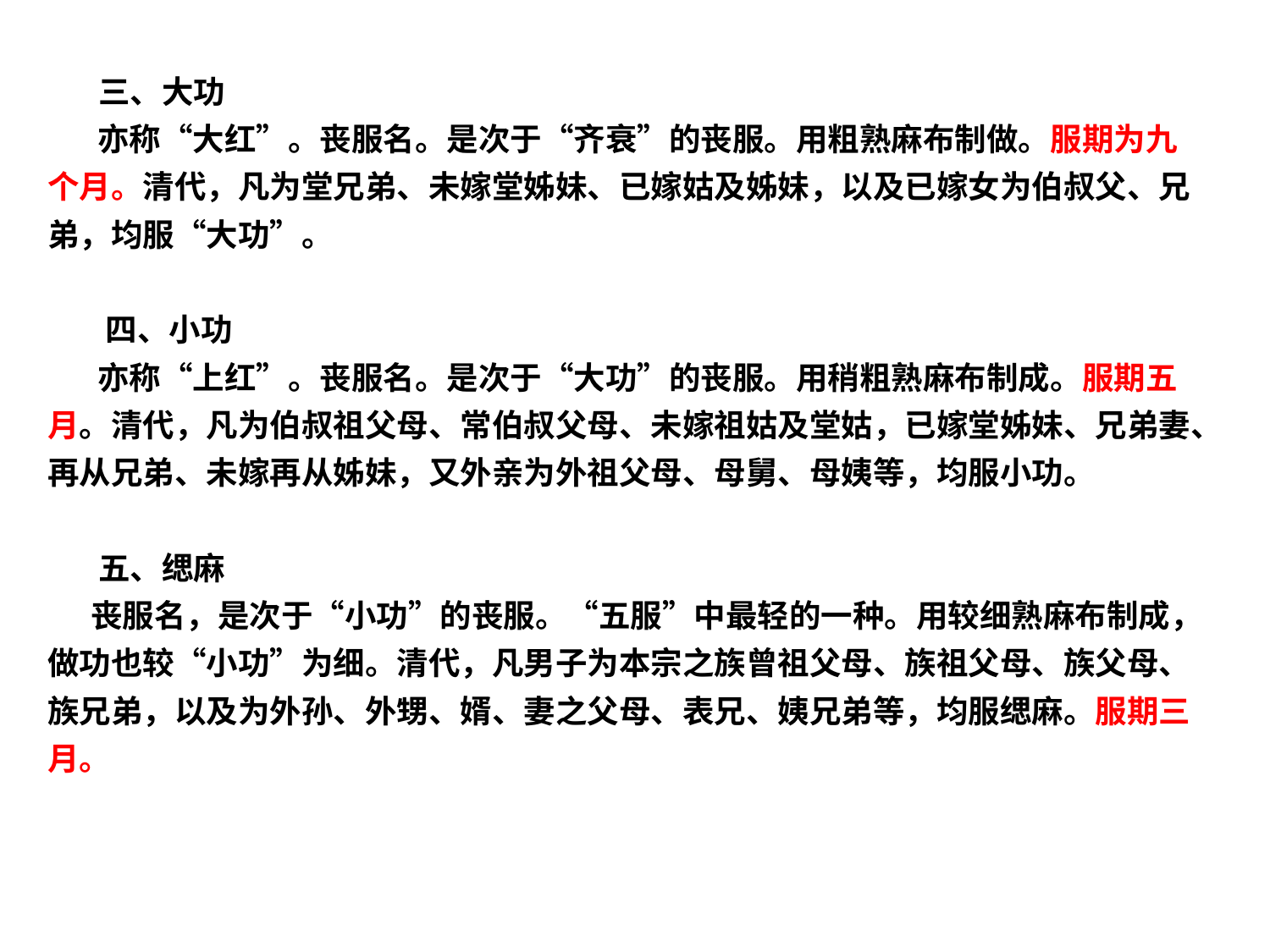

三、大功
       亦称“大红”。丧服名。是次于“齐衰”的丧服。用粗熟麻布制做。服期为九个月。清代，凡为堂兄弟、未嫁堂姊妹、已嫁姑及姊妹，以及已嫁女为伯叔父、兄弟，均服“大功”。

       四、小功
       亦称“上红”。丧服名。是次于“大功”的丧服。用稍粗熟麻布制成。服期五月。清代，凡为伯叔祖父母、常伯叔父母、未嫁祖姑及堂姑，已嫁堂姊妹、兄弟妻、再从兄弟、未嫁再从姊妹，又外亲为外祖父母、母舅、母姨等，均服小功。

      五、缌麻
      丧服名，是次于“小功”的丧服。“五服”中最轻的一种。用较细熟麻布制成，做功也较“小功”为细。清代，凡男子为本宗之族曾祖父母、族祖父母、族父母、族兄弟，以及为外孙、外甥、婿、妻之父母、表兄、姨兄弟等，均服缌麻。服期三月。